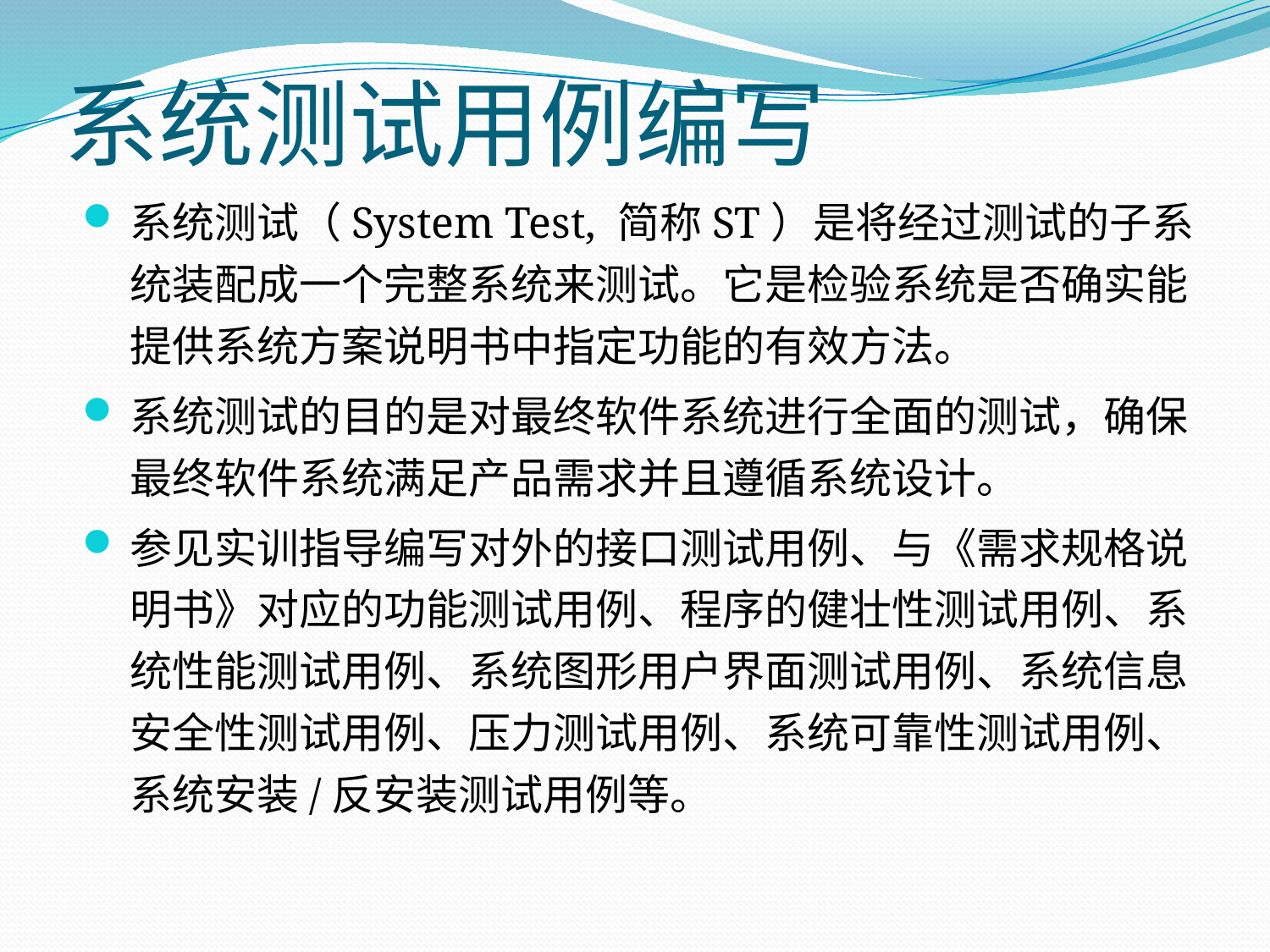

# 系统测试用例编写
系统测试（System Test, 简称ST）是将经过测试的子系统装配成一个完整系统来测试。它是检验系统是否确实能提供系统方案说明书中指定功能的有效方法。
系统测试的目的是对最终软件系统进行全面的测试，确保最终软件系统满足产品需求并且遵循系统设计。
参见实训指导编写对外的接口测试用例、与《需求规格说明书》对应的功能测试用例、程序的健壮性测试用例、系统性能测试用例、系统图形用户界面测试用例、系统信息安全性测试用例、压力测试用例、系统可靠性测试用例、系统安装/反安装测试用例等。